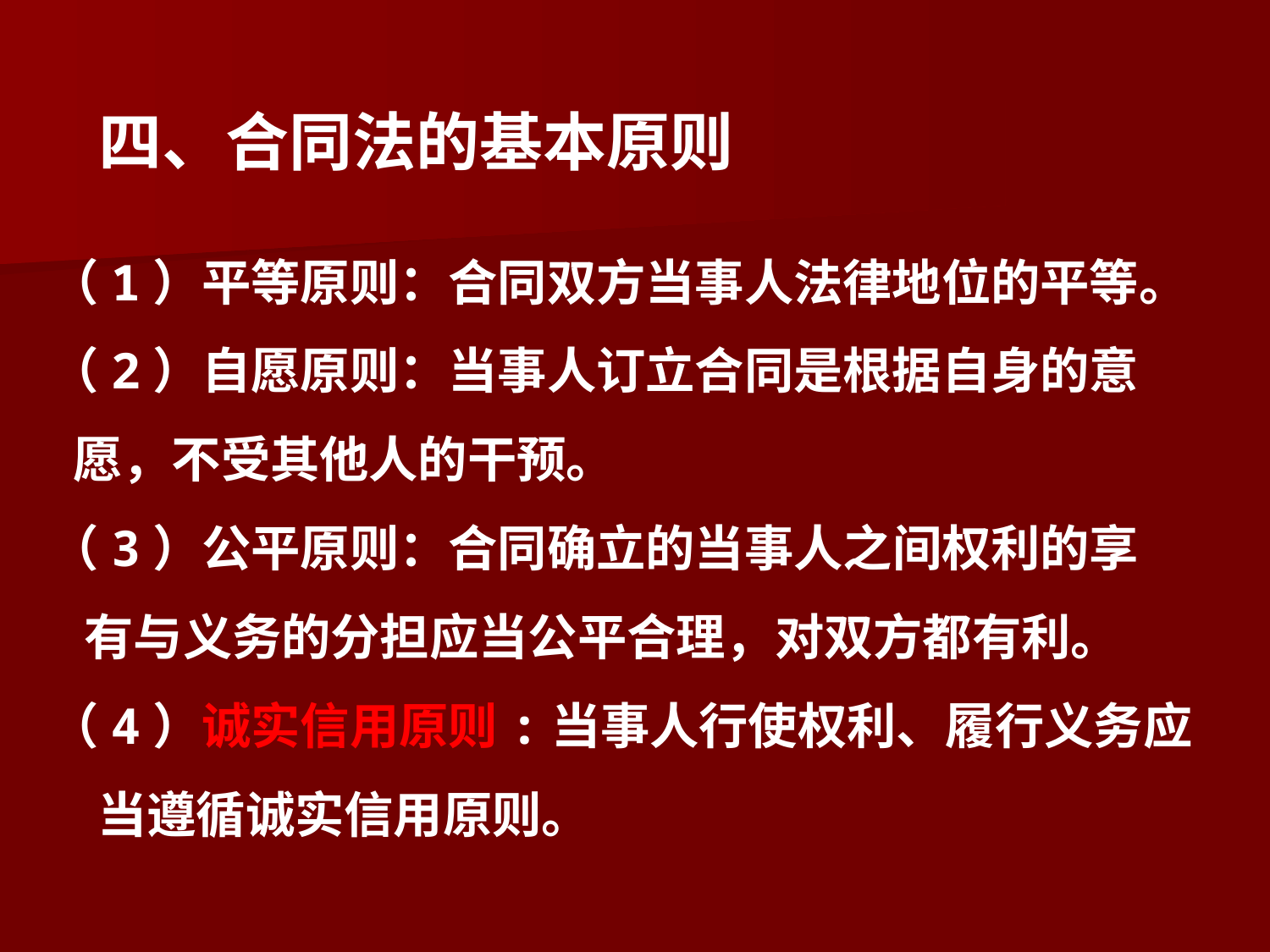

四、合同法的基本原则
（1）平等原则：合同双方当事人法律地位的平等。
（2）自愿原则：当事人订立合同是根据自身的意
 愿，不受其他人的干预。
（3）公平原则：合同确立的当事人之间权利的享
  有与义务的分担应当公平合理，对双方都有利。
（4）诚实信用原则:当事人行使权利、履行义务应当遵循诚实信用原则。
14